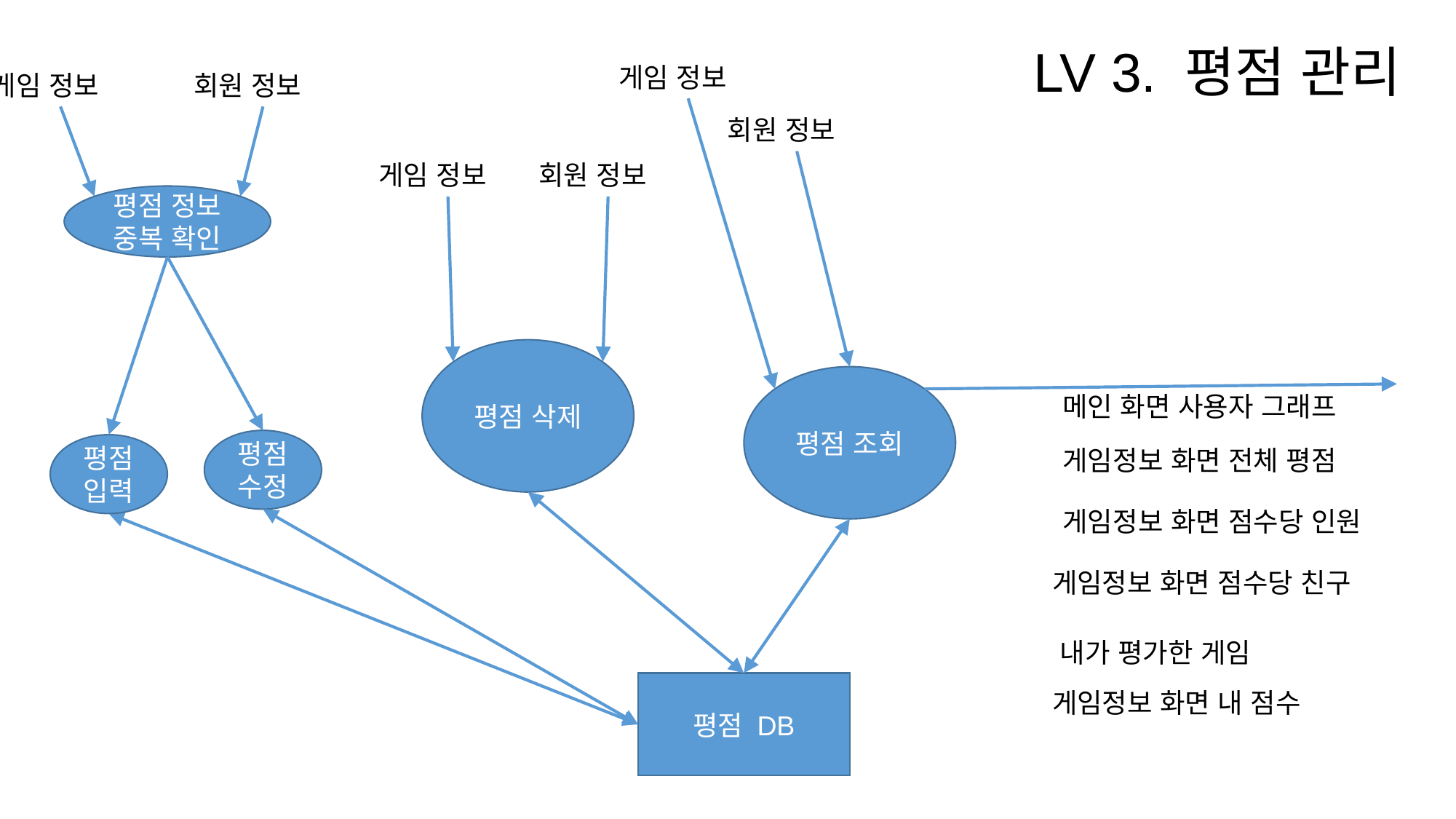

LV 3. 평점 관리
게임 정보
게임 정보
회원 정보
회원 정보
게임 정보
회원 정보
평점 정보 중복 확인
평점 삭제
평점 조회
메인 화면 사용자 그래프
평점 수정
평점 입력
게임정보 화면 전체 평점
게임정보 화면 점수당 인원
게임정보 화면 점수당 친구
내가 평가한 게임
평점 DB
게임정보 화면 내 점수